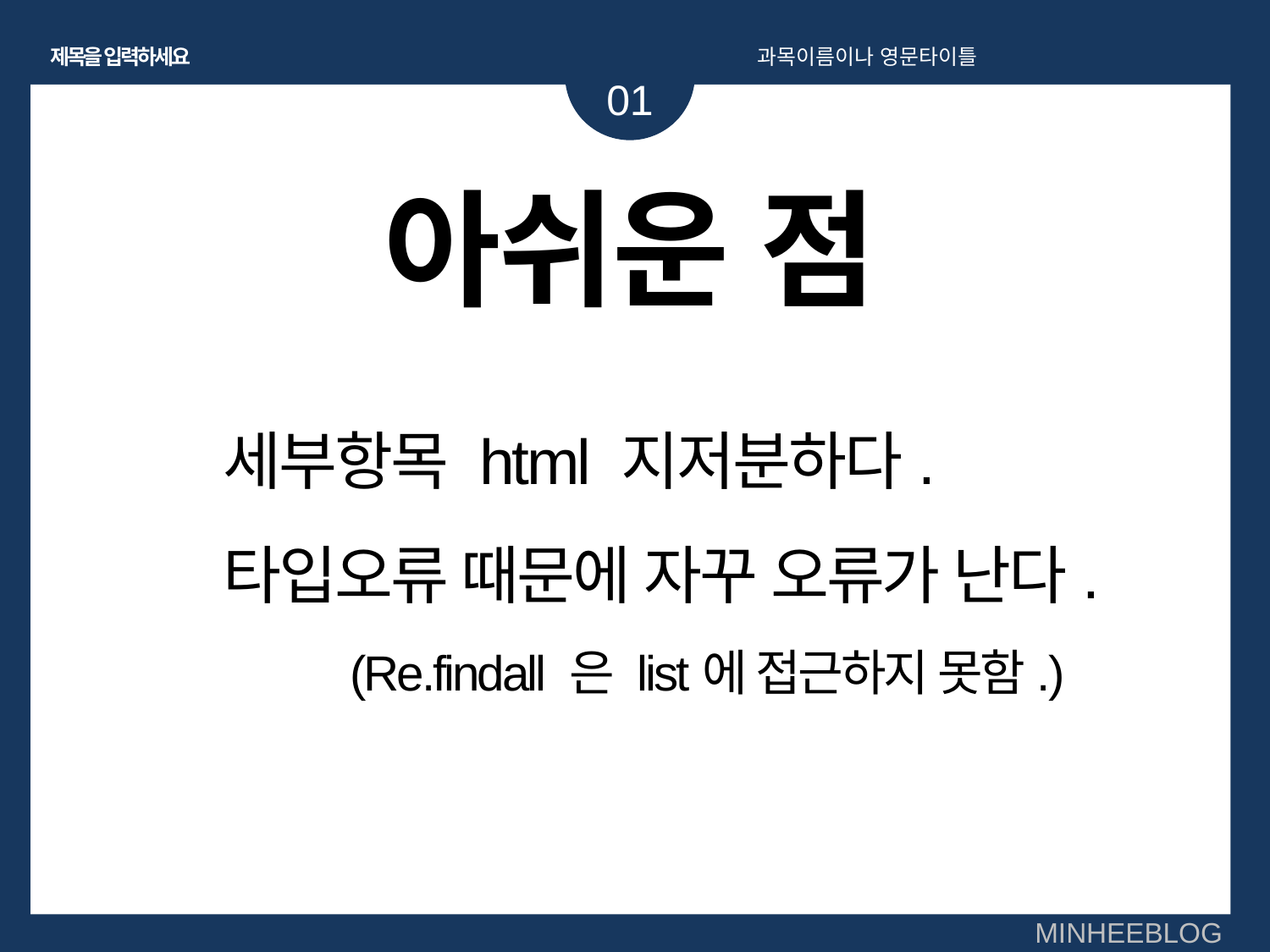

제목을 입력하세요
과목이름이나 영문타이틀
01

아쉬운 점
세부항목 html 지저분하다.
타입오류 때문에 자꾸 오류가 난다.
	(Re.findall 은 list에 접근하지 못함.)
MINHEEBLOG